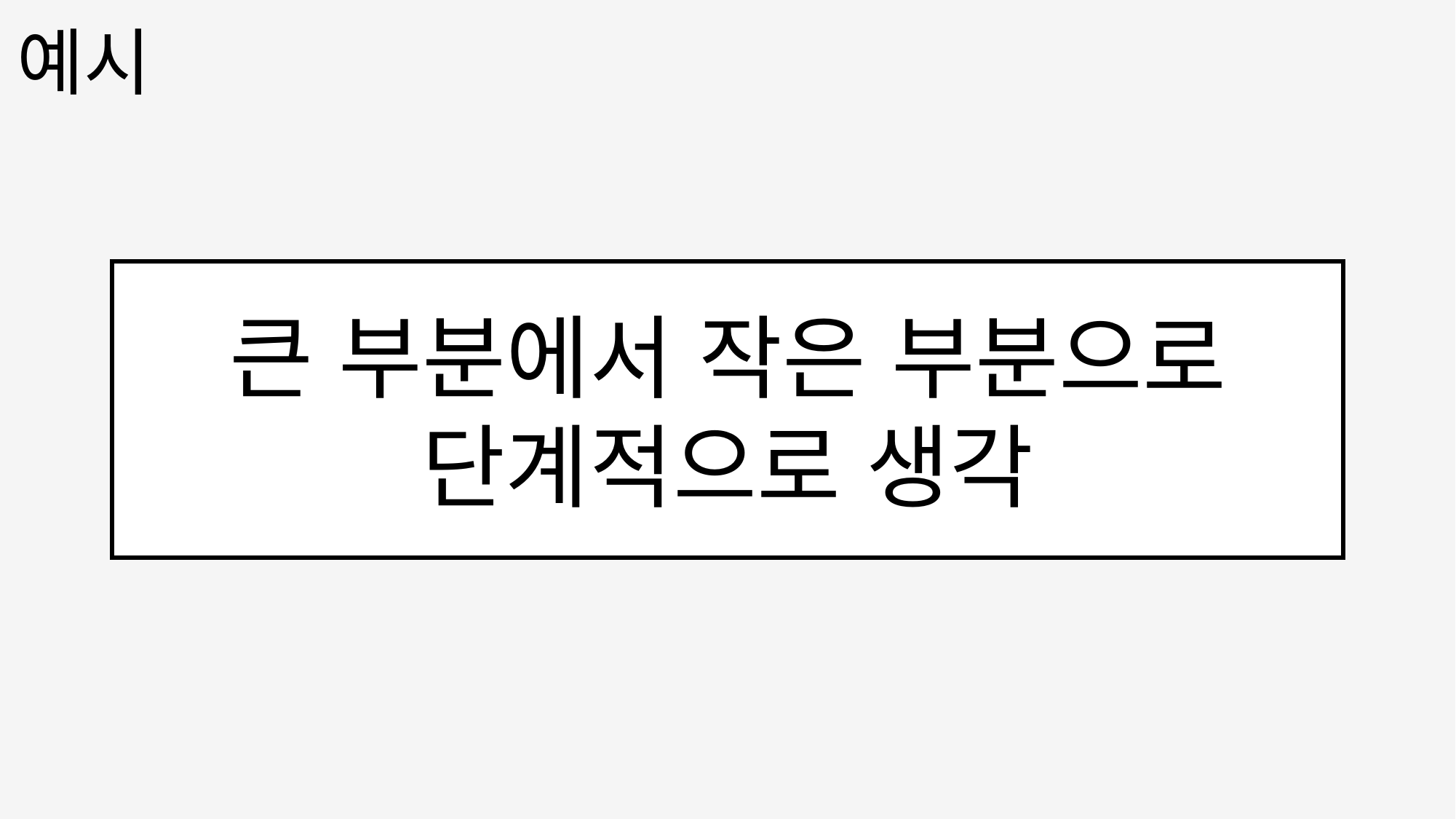

예시
큰 부분에서 작은 부분으로
단계적으로 생각